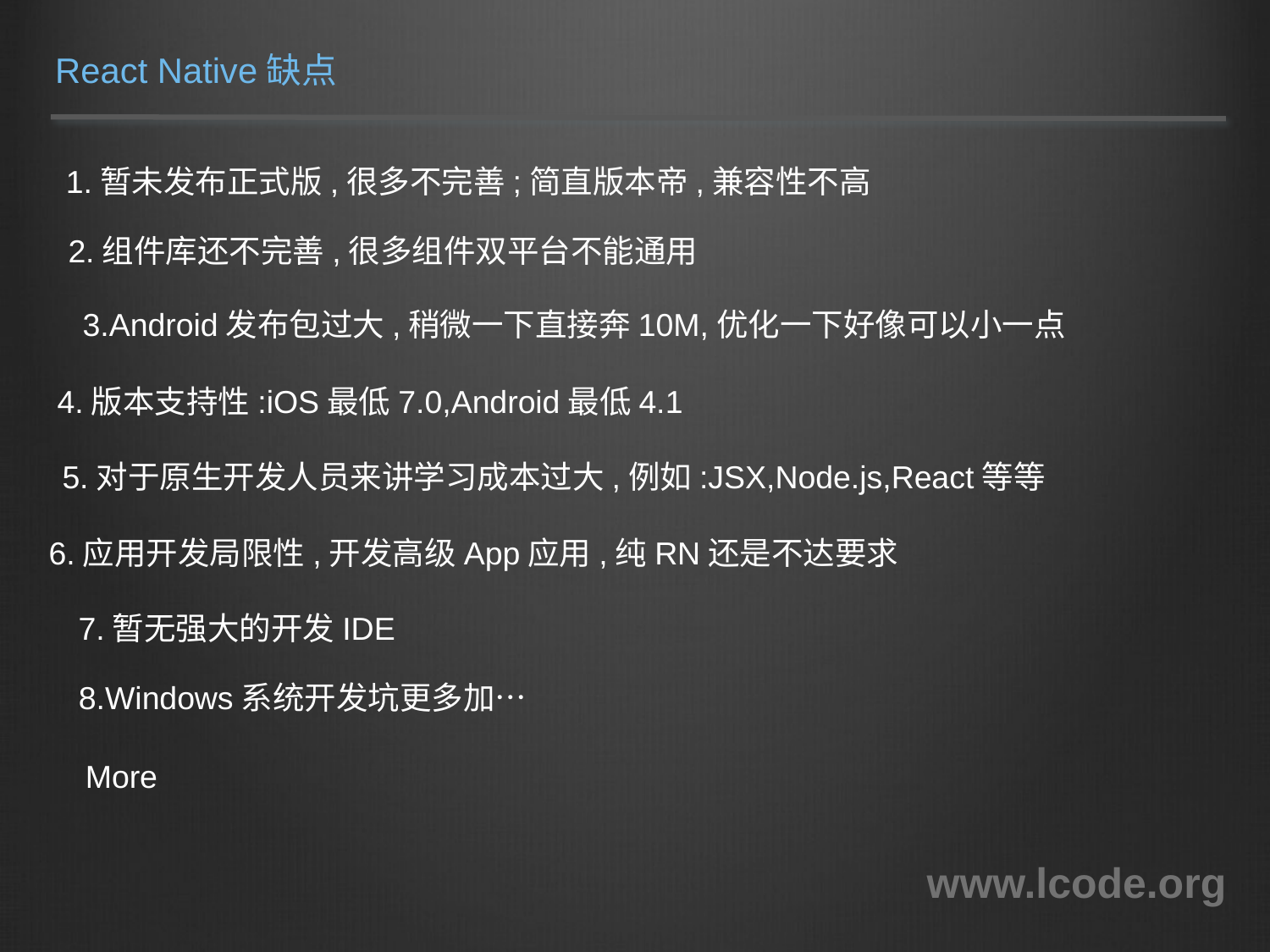

React Native缺点
1.暂未发布正式版,很多不完善;简直版本帝,兼容性不高
2.组件库还不完善,很多组件双平台不能通用
3.Android发布包过大,稍微一下直接奔10M,优化一下好像可以小一点
4.版本支持性:iOS最低7.0,Android最低4.1
5.对于原生开发人员来讲学习成本过大,例如:JSX,Node.js,React等等
6.应用开发局限性,开发高级App应用,纯RN还是不达要求
7.暂无强大的开发IDE
8.Windows系统开发坑更多加…
More